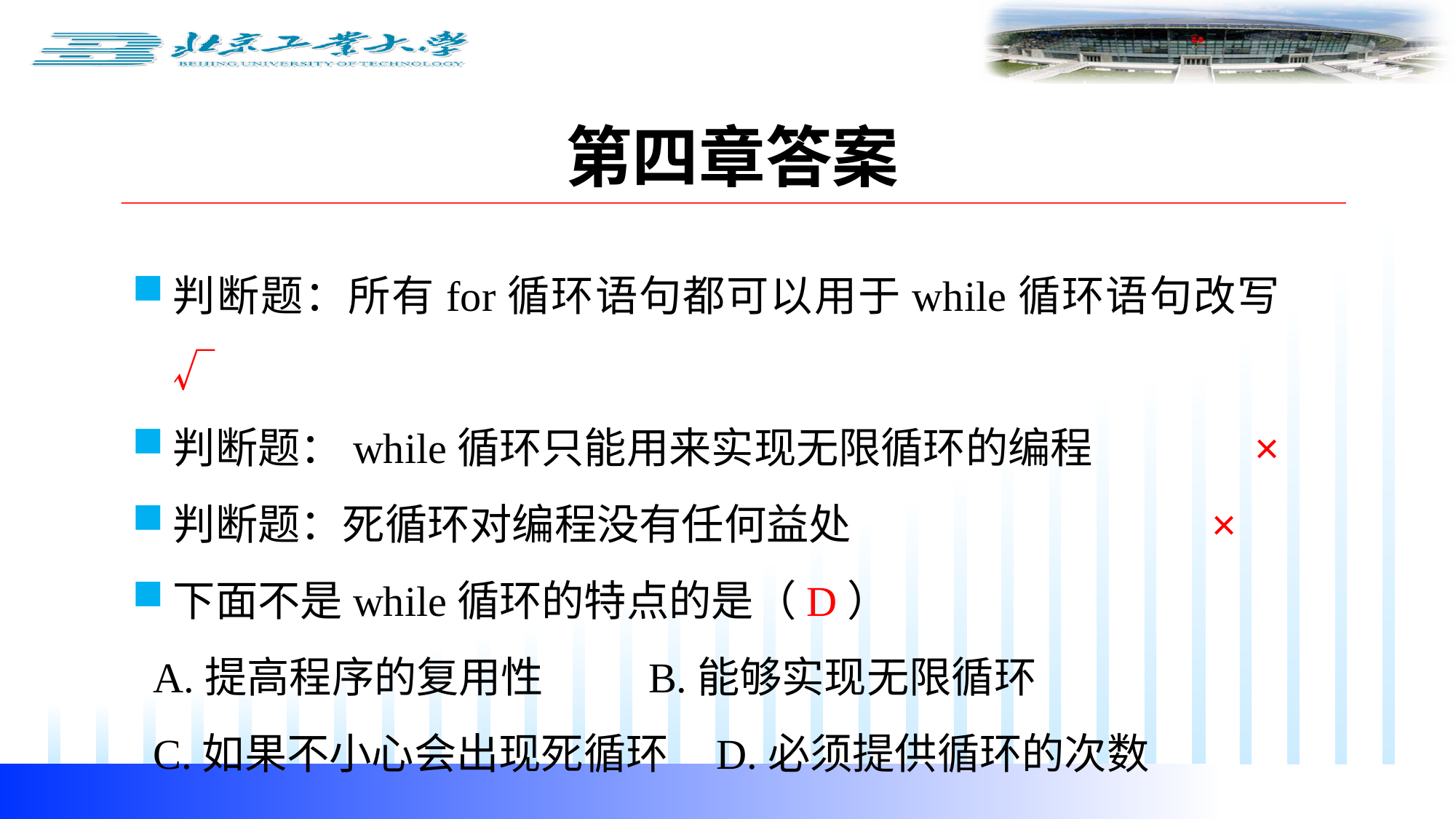

第四章答案
判断题：所有for循环语句都可以用于while循环语句改写    √
判断题：while循环只能用来实现无限循环的编程                ×
判断题：死循环对编程没有任何益处                                     ×
下面不是while循环的特点的是（D）
  A.提高程序的复用性          B.能够实现无限循环
  C.如果不小心会出现死循环    D.必须提供循环的次数